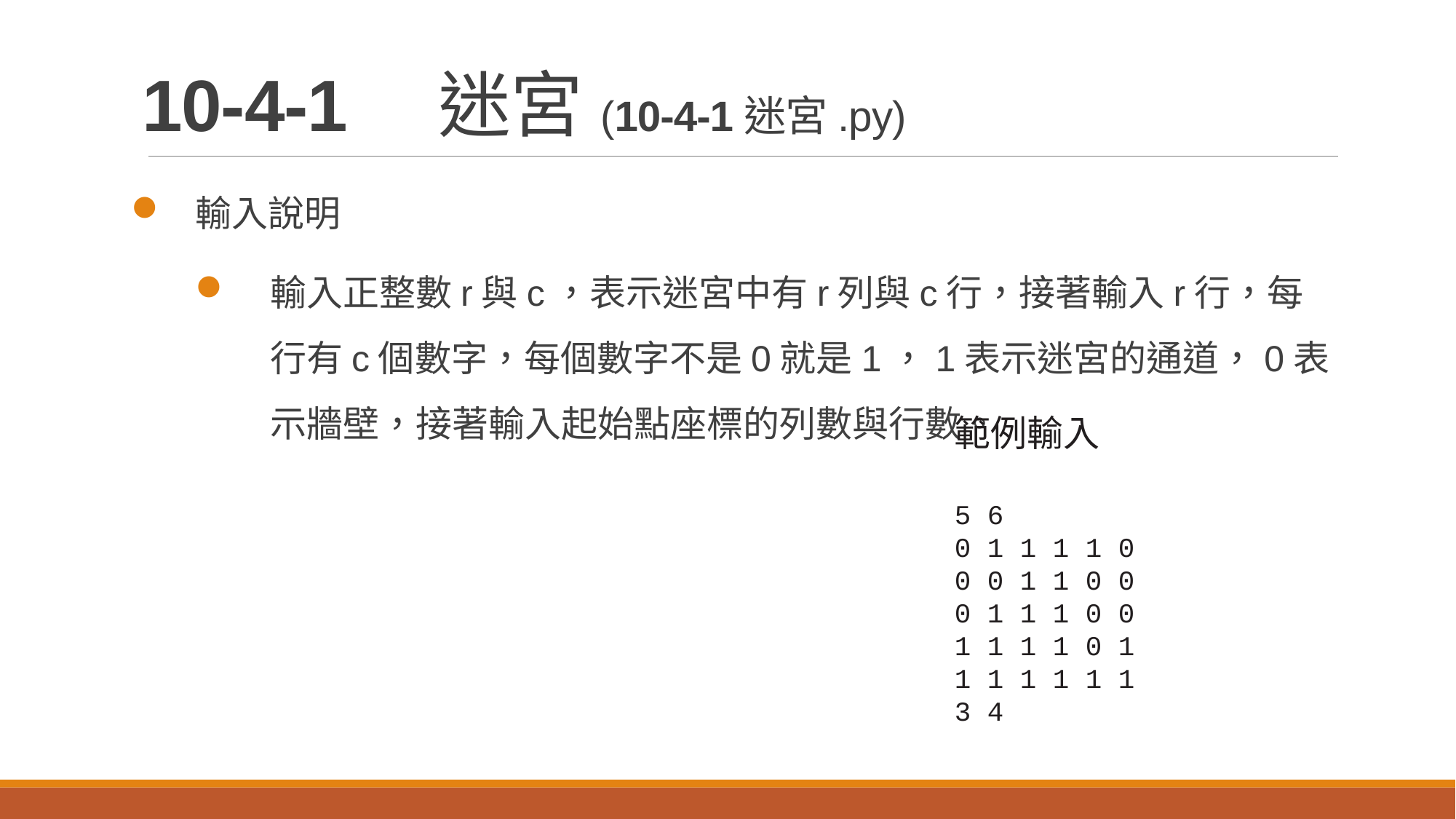

# 10-4-1　迷宮(10-4-1迷宮.py)
輸入說明
輸入正整數r與c，表示迷宮中有r列與c行，接著輸入r行，每行有c個數字，每個數字不是0就是1，1表示迷宮的通道，0表示牆壁，接著輸入起始點座標的列數與行數。
範例輸入

5 6
0 1 1 1 1 0
0 0 1 1 0 0
0 1 1 1 0 0
1 1 1 1 0 1
1 1 1 1 1 1
3 4